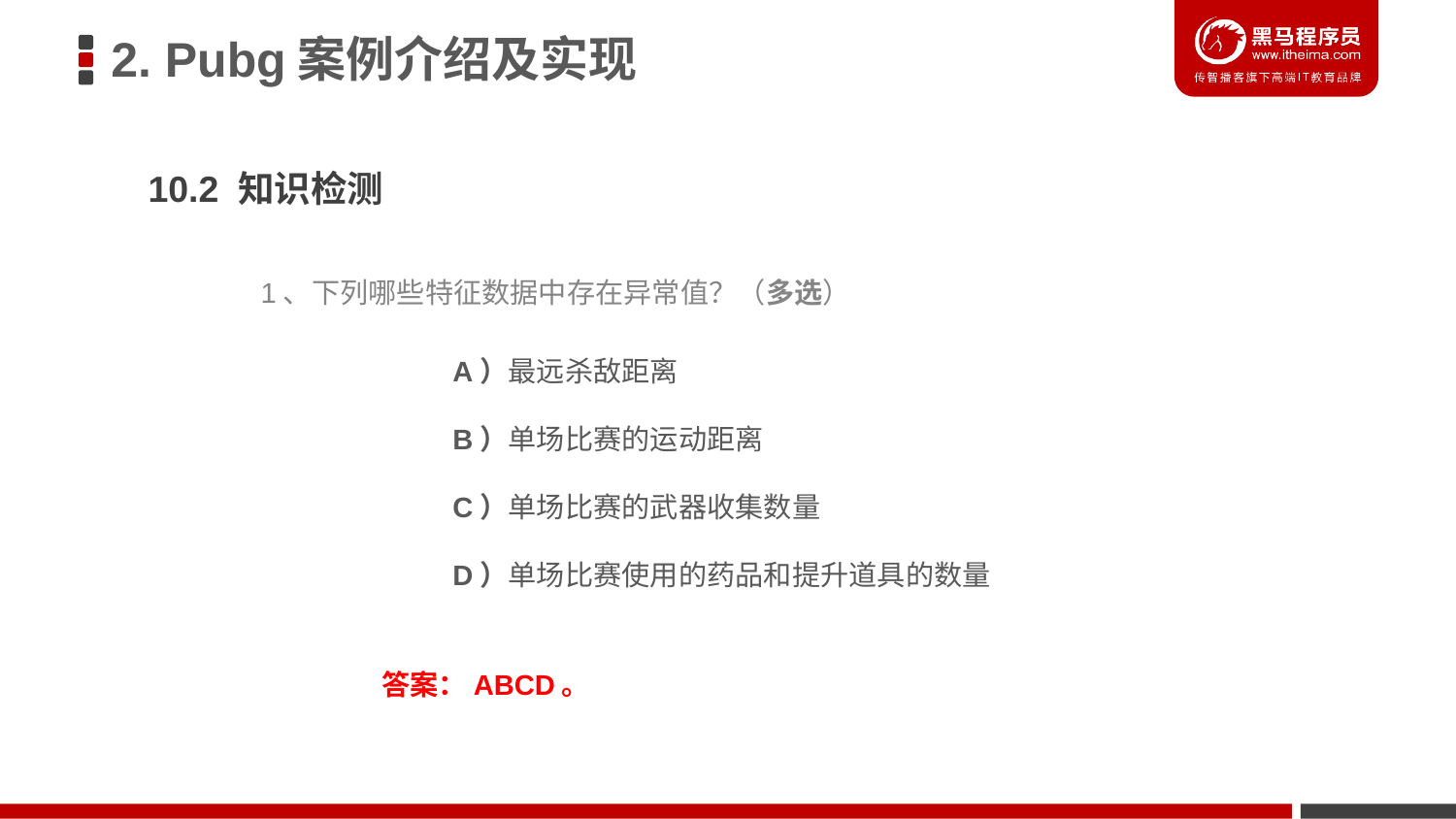

2. Pubg案例介绍及实现
10.2 知识检测
1、下列哪些特征数据中存在异常值？（多选）
A）最远杀敌距离

B）单场比赛的运动距离

C）单场比赛的武器收集数量

D）单场比赛使用的药品和提升道具的数量
答案：ABCD。